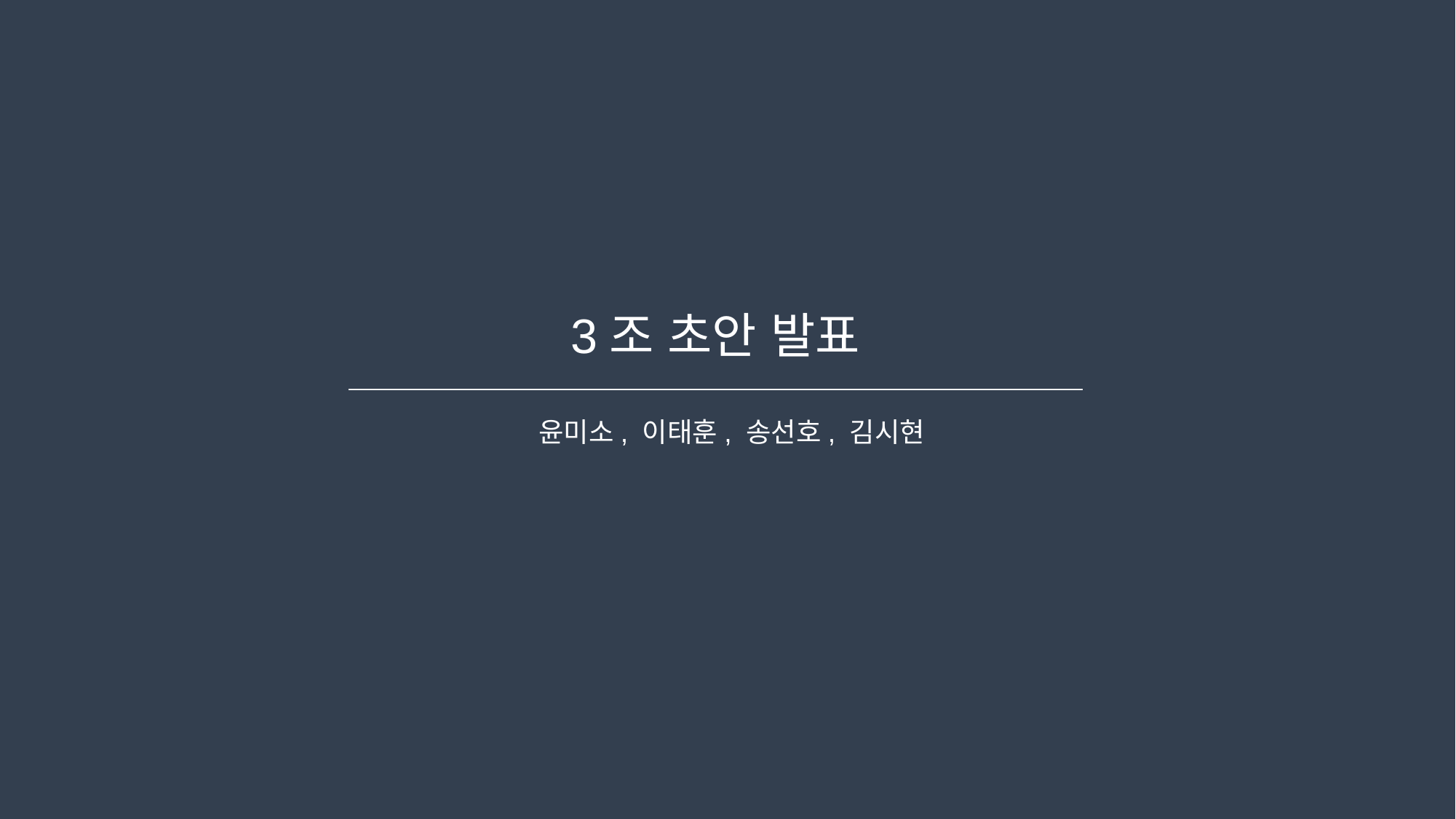

3조 초안 발표
윤미소, 이태훈, 송선호, 김시현